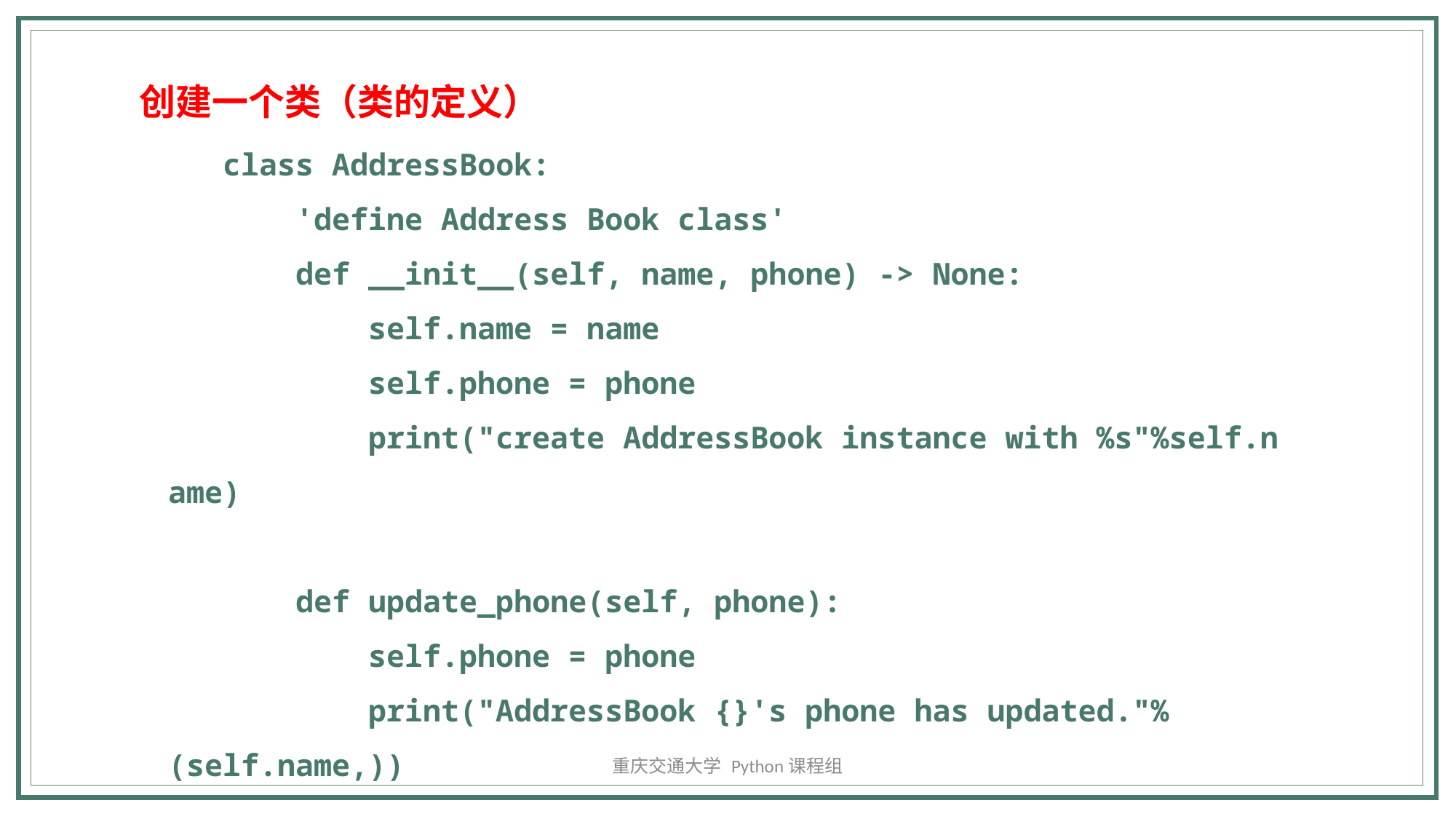

创建一个类（类的定义）
class AddressBook:
    'define Address Book class'
    def __init__(self, name, phone) -> None:
        self.name = name
        self.phone = phone
        print("create AddressBook instance with %s"%self.name)

    def update_phone(self, phone):
        self.phone = phone
        print("AddressBook {}'s phone has updated."%(self.name,))
重庆交通大学 Python课程组